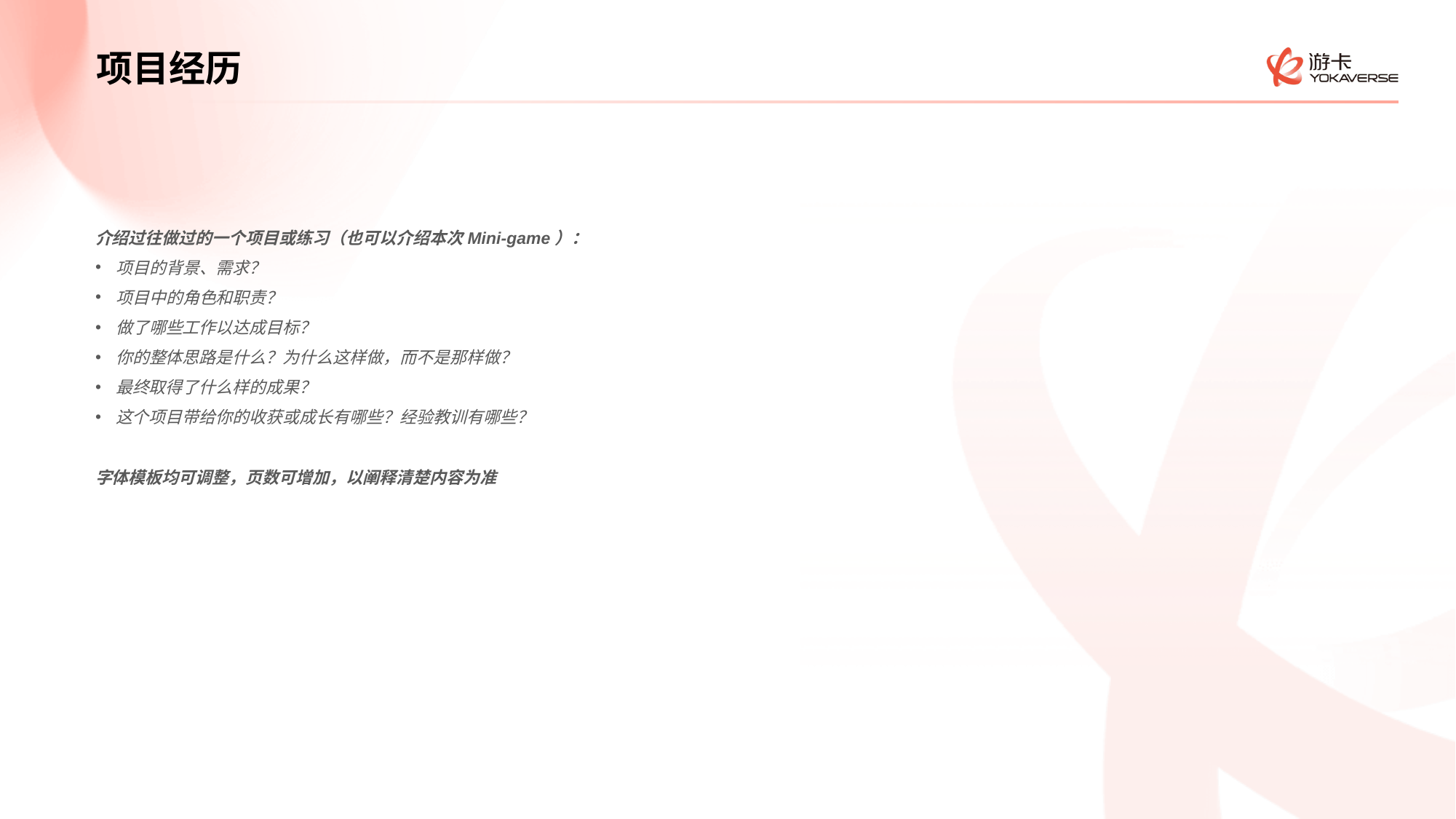

项目经历
介绍过往做过的一个项目或练习（也可以介绍本次Mini-game）：
项目的背景、需求？
项目中的角色和职责？
做了哪些工作以达成目标？
你的整体思路是什么？为什么这样做，而不是那样做？
最终取得了什么样的成果？
这个项目带给你的收获或成长有哪些？经验教训有哪些？

字体模板均可调整，页数可增加，以阐释清楚内容为准